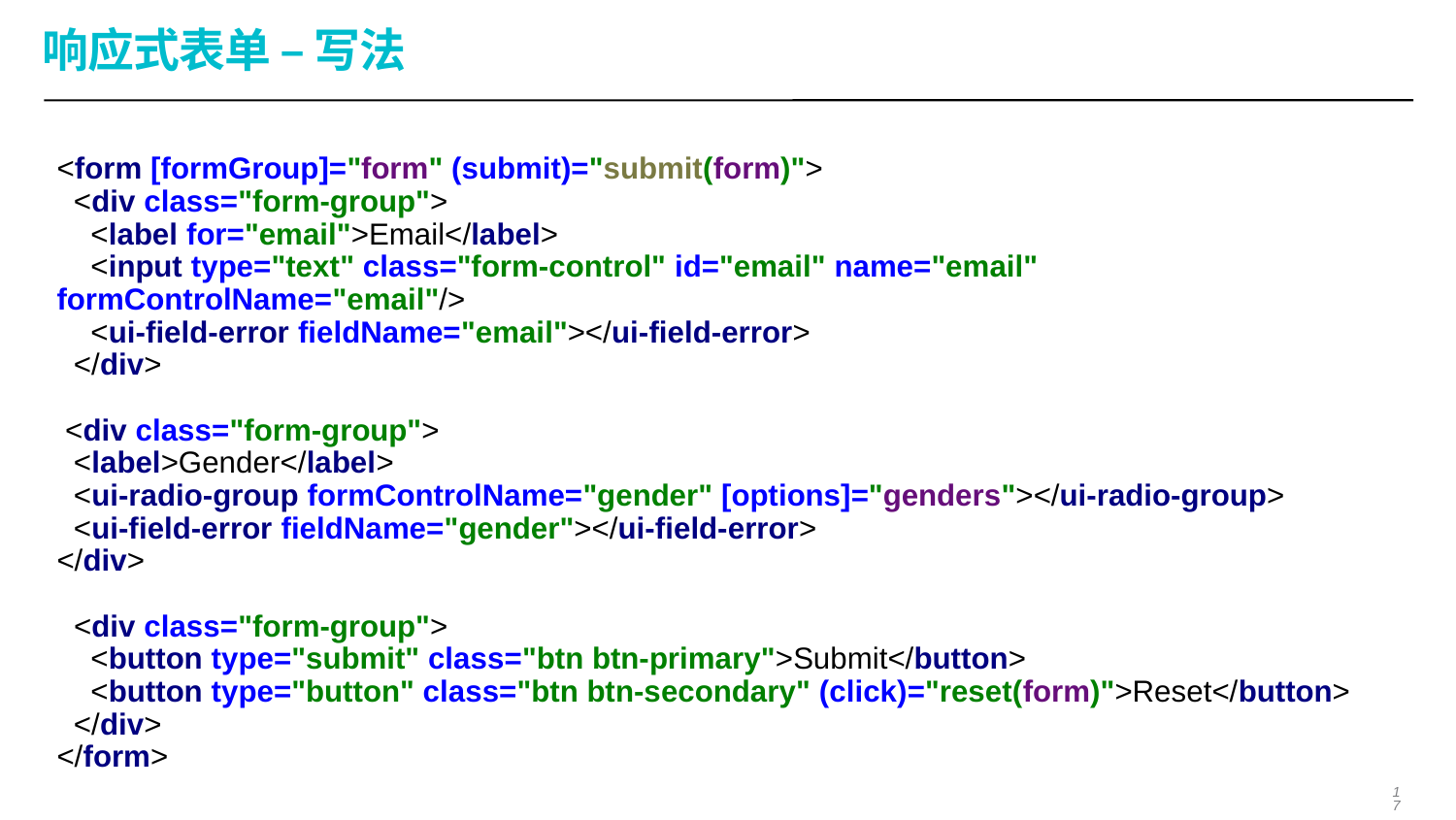

# 响应式表单 – 写法
<form [formGroup]="form" (submit)="submit(form)">
  <div class="form-group">
    <label for="email">Email</label>
    <input type="text" class="form-control" id="email" name="email" formControlName="email"/>
    <ui-field-error fieldName="email"></ui-field-error>
  </div>
 <div class="form-group">
  <label>Gender</label>
  <ui-radio-group formControlName="gender" [options]="genders"></ui-radio-group>
  <ui-field-error fieldName="gender"></ui-field-error>
</div>
  <div class="form-group">
    <button type="submit" class="btn btn-primary">Submit</button>
    <button type="button" class="btn btn-secondary" (click)="reset(form)">Reset</button>
  </div>
</form>
17